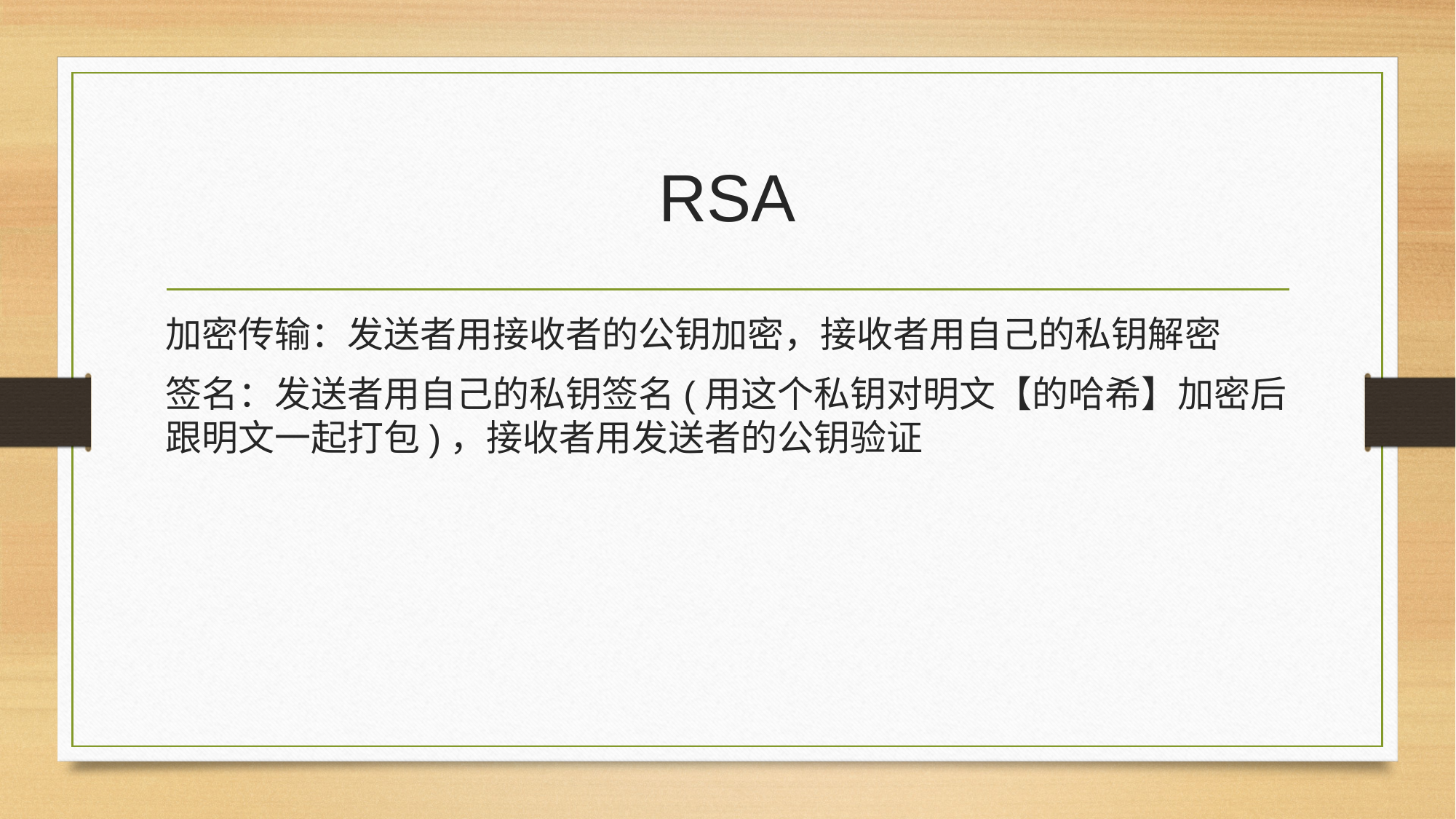

# RSA
加密传输：发送者用接收者的公钥加密，接收者用自己的私钥解密
签名：发送者用自己的私钥签名(用这个私钥对明文【的哈希】加密后跟明文一起打包)，接收者用发送者的公钥验证